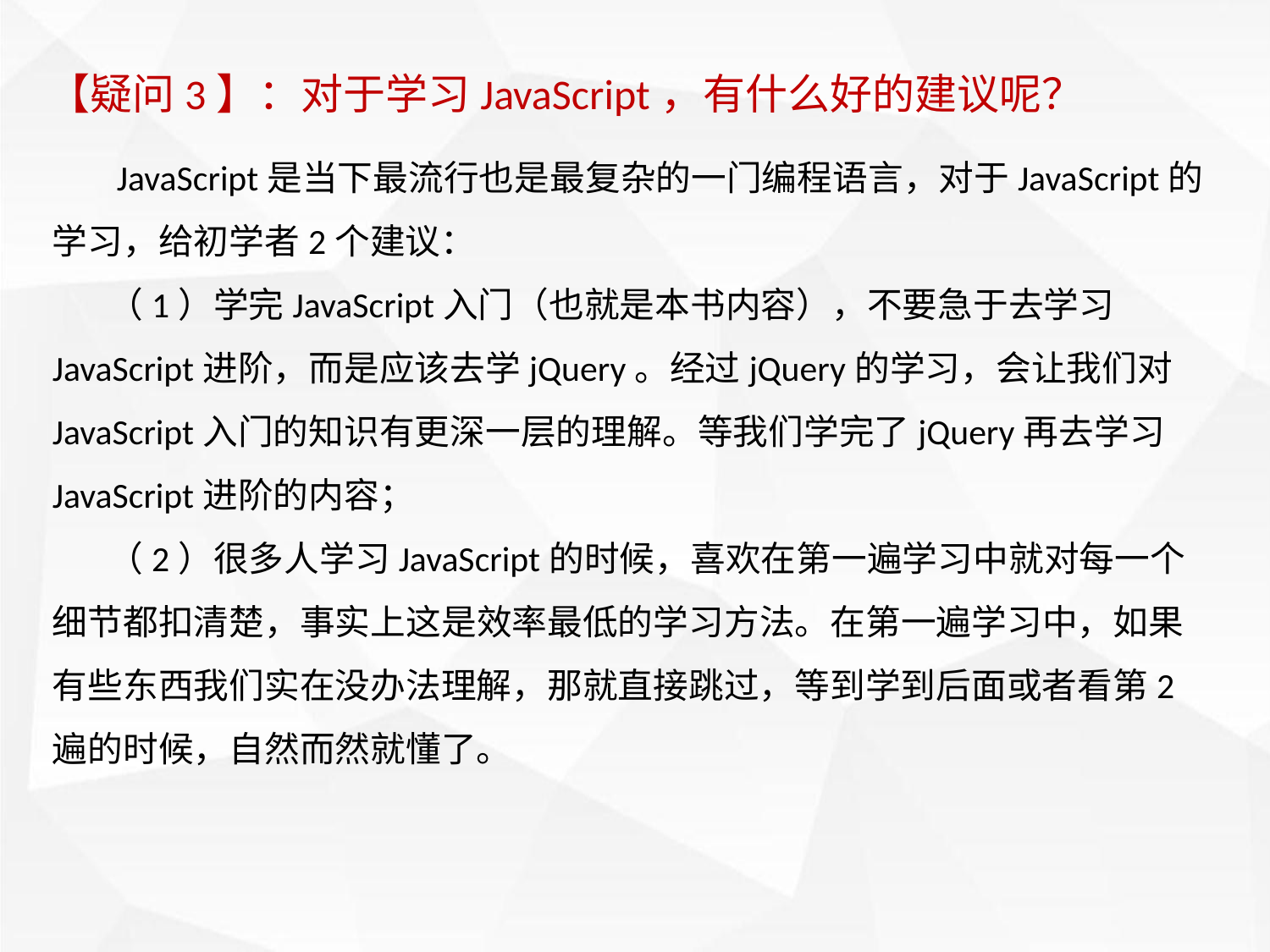

【疑问3】：对于学习JavaScript，有什么好的建议呢？
        JavaScript是当下最流行也是最复杂的一门编程语言，对于JavaScript的学习，给初学者2个建议：
      （1）学完JavaScript入门（也就是本书内容），不要急于去学习JavaScript进阶，而是应该去学jQuery。经过jQuery的学习，会让我们对JavaScript入门的知识有更深一层的理解。等我们学完了jQuery再去学习JavaScript进阶的内容；
      （2）很多人学习JavaScript的时候，喜欢在第一遍学习中就对每一个细节都扣清楚，事实上这是效率最低的学习方法。在第一遍学习中，如果有些东西我们实在没办法理解，那就直接跳过，等到学到后面或者看第2遍的时候，自然而然就懂了。